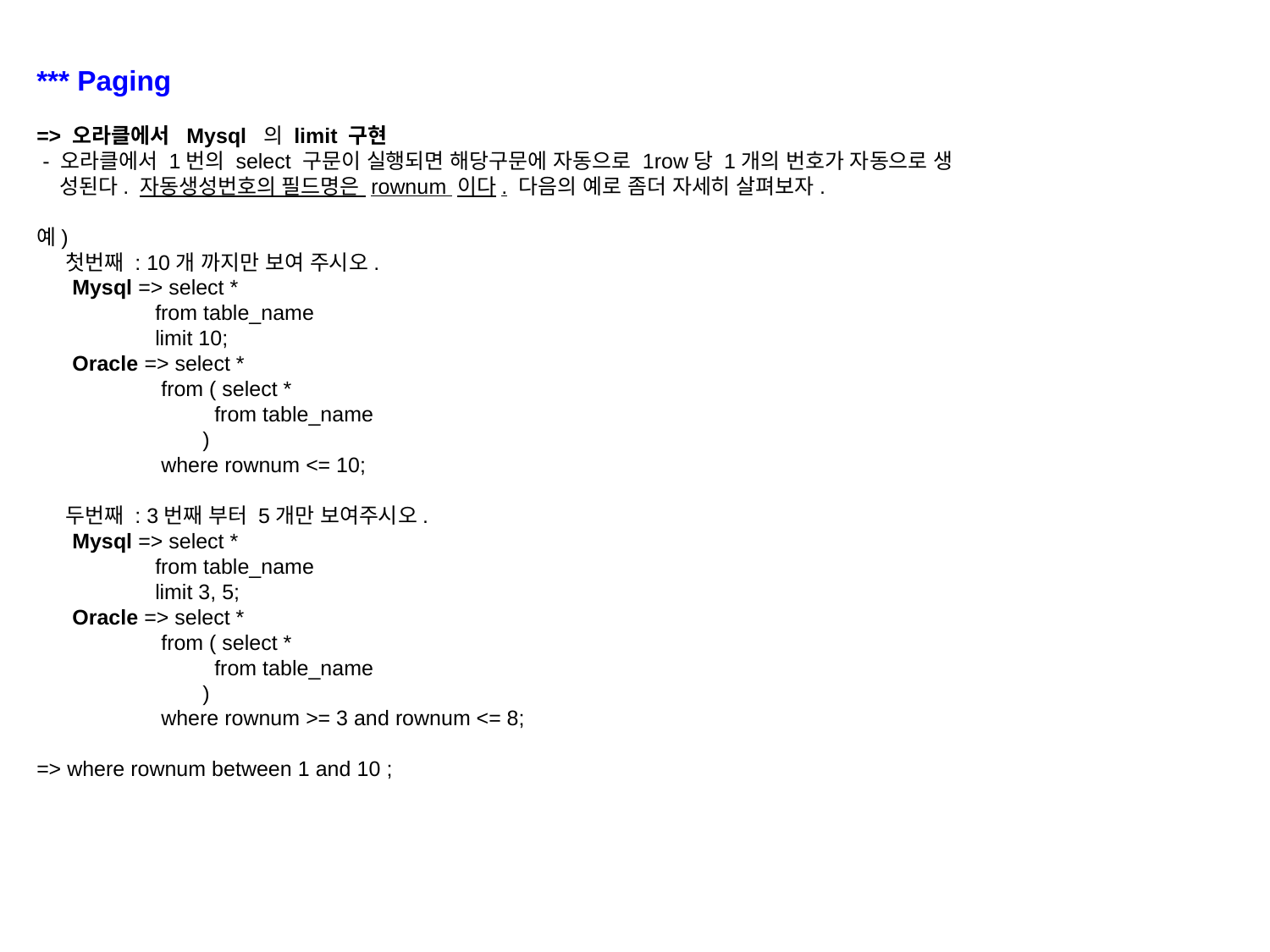

*** Paging

=> 오라클에서  Mysql  의 limit 구현
 - 오라클에서 1번의 select 구문이 실행되면 해당구문에 자동으로 1row당 1개의 번호가 자동으로 생
   성된다. 자동생성번호의 필드명은 rownum 이다. 다음의 예로 좀더 자세히 살펴보자.

예)
    첫번째 : 10개 까지만 보여 주시오.
      Mysql => select *
                    from table_name
                    limit 10;
      Oracle => select *
                     from ( select *
                              from table_name
                            )
                     where rownum <= 10;

    두번째 : 3번째 부터 5개만 보여주시오.
      Mysql => select *
                    from table_name
                    limit 3, 5;
      Oracle => select *
                     from ( select *
                              from table_name
                            )
                     where rownum >= 3 and rownum <= 8;
=> where rownum between 1 and 10 ;